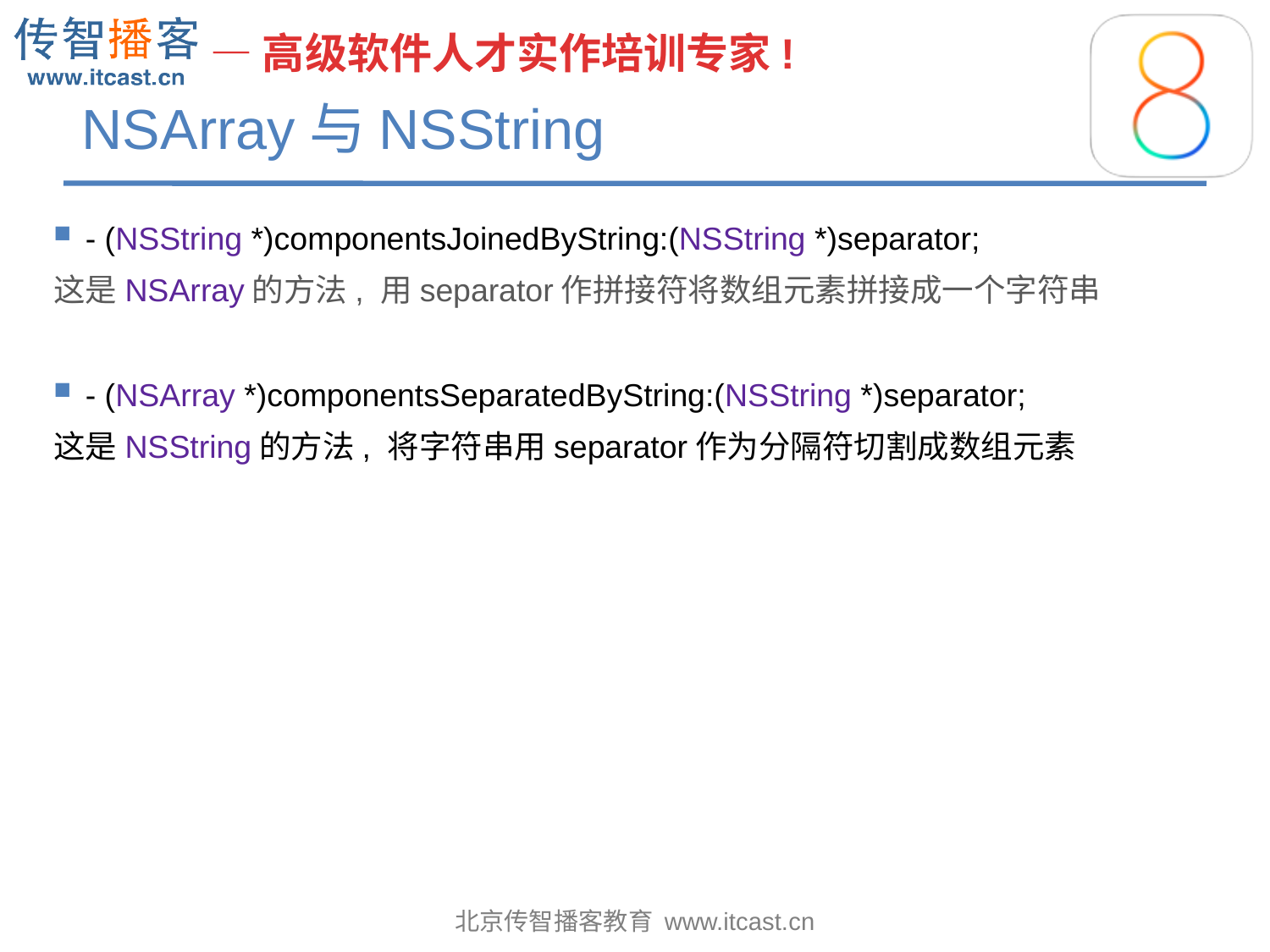

# NSArray与NSString
- (NSString *)componentsJoinedByString:(NSString *)separator;
这是NSArray的方法, 用separator作拼接符将数组元素拼接成一个字符串

- (NSArray *)componentsSeparatedByString:(NSString *)separator;
这是NSString的方法, 将字符串用separator作为分隔符切割成数组元素